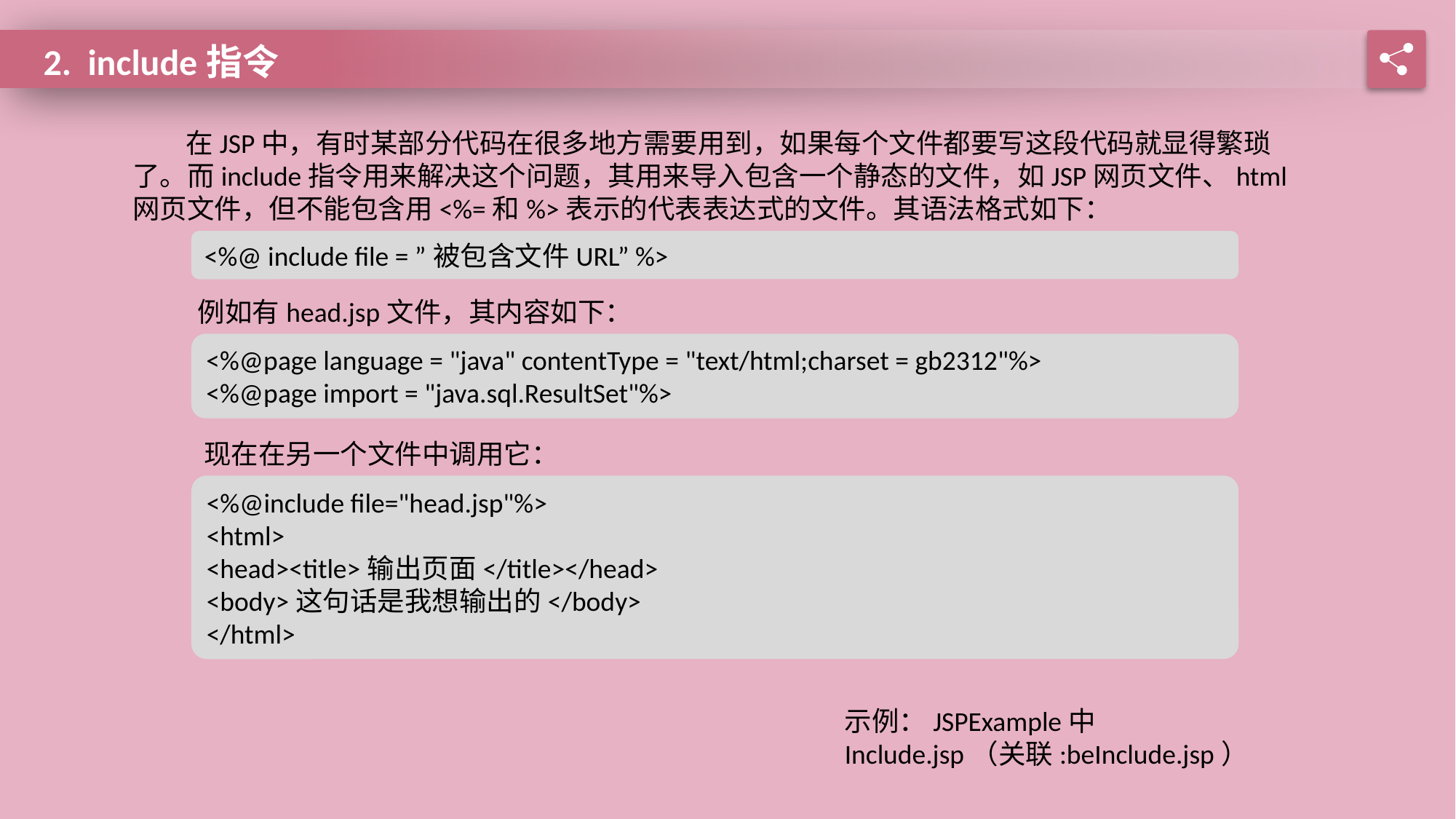

2.  include指令
在JSP中，有时某部分代码在很多地方需要用到，如果每个文件都要写这段代码就显得繁琐了。而include指令用来解决这个问题，其用来导入包含一个静态的文件，如JSP网页文件、html网页文件，但不能包含用<%=和%>表示的代表表达式的文件。其语法格式如下：
<%@ include file = ”被包含文件URL” %>
例如有head.jsp文件，其内容如下：
<%@page language = "java" contentType = "text/html;charset = gb2312"%>
<%@page import = "java.sql.ResultSet"%>
现在在另一个文件中调用它：
<%@include file="head.jsp"%>
<html>
<head><title>输出页面</title></head>
<body>这句话是我想输出的</body>
</html>
示例：JSPExample中
Include.jsp（关联:beInclude.jsp）